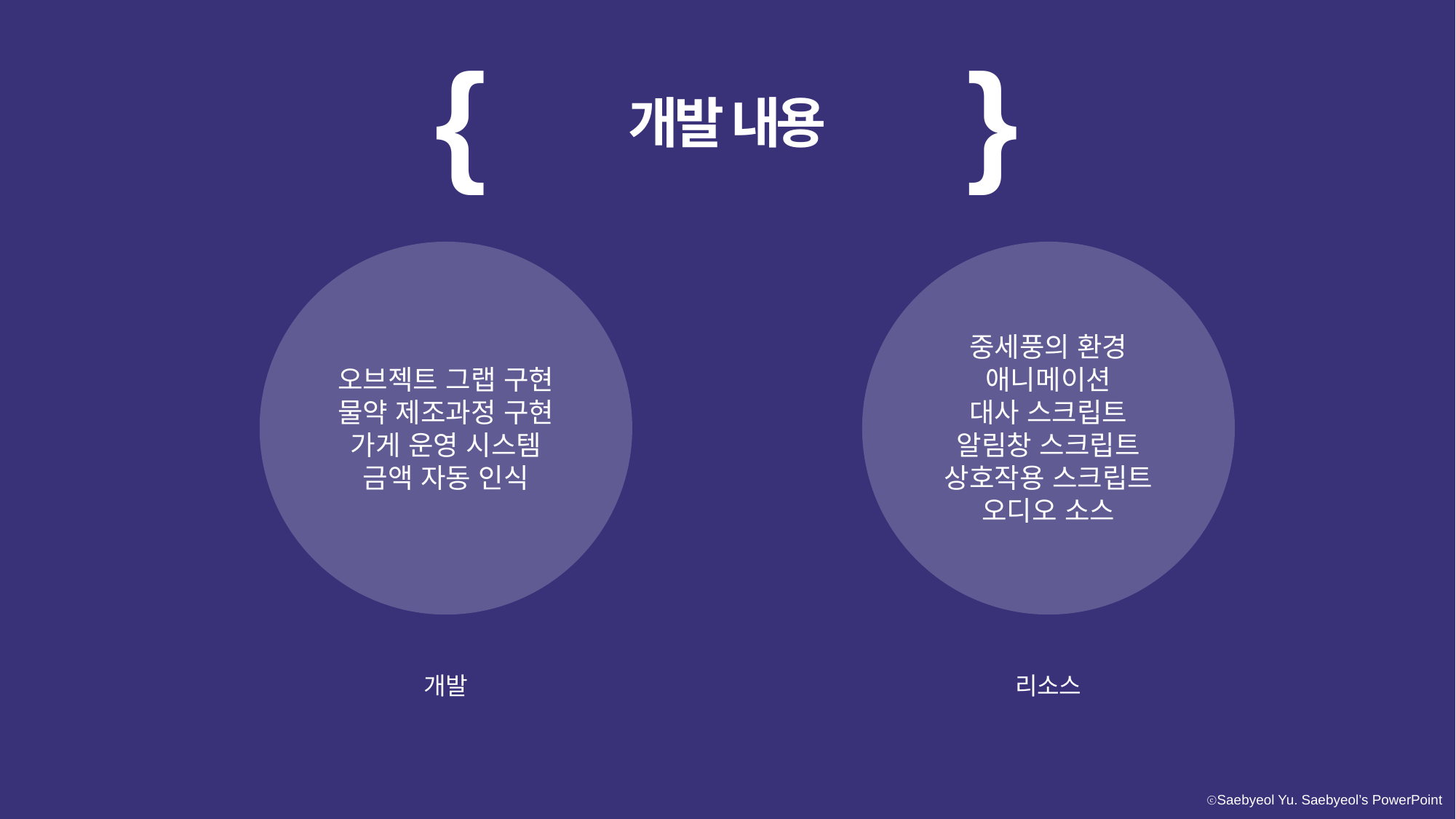

{             }
개발 내용
오브젝트 그랩 구현
물약 제조과정 구현
가게 운영 시스템
금액 자동 인식
중세풍의 환경
애니메이션
대사 스크립트
알림창 스크립트
상호작용 스크립트
오디오 소스
개발
리소스